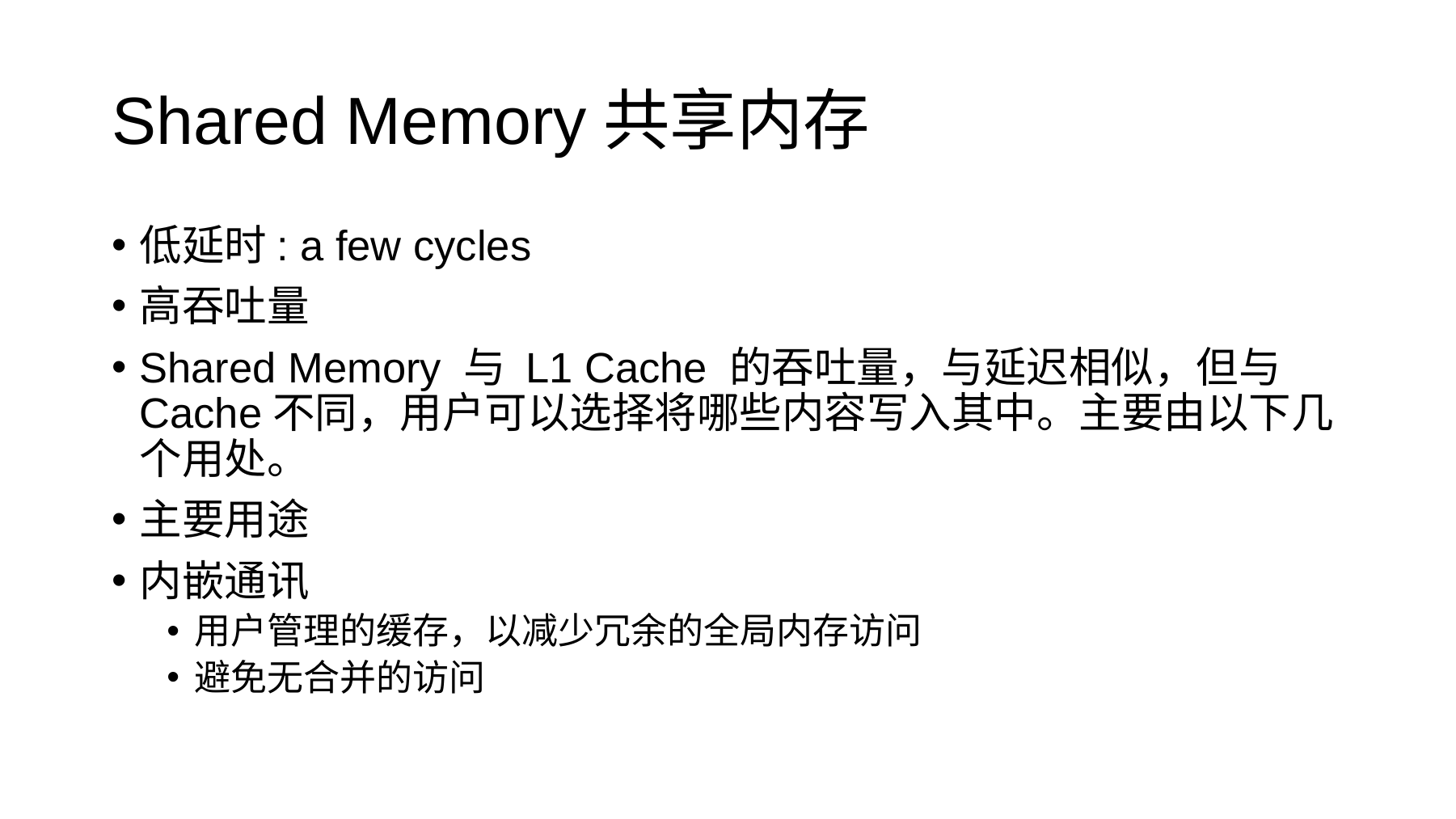

# Shared Memory共享内存
低延时: a few cycles
高吞吐量
Shared Memory 与 L1 Cache 的吞吐量，与延迟相似，但与Cache不同，用户可以选择将哪些内容写入其中。主要由以下几个用处。
主要用途
内嵌通讯
用户管理的缓存，以减少冗余的全局内存访问
避免无合并的访问